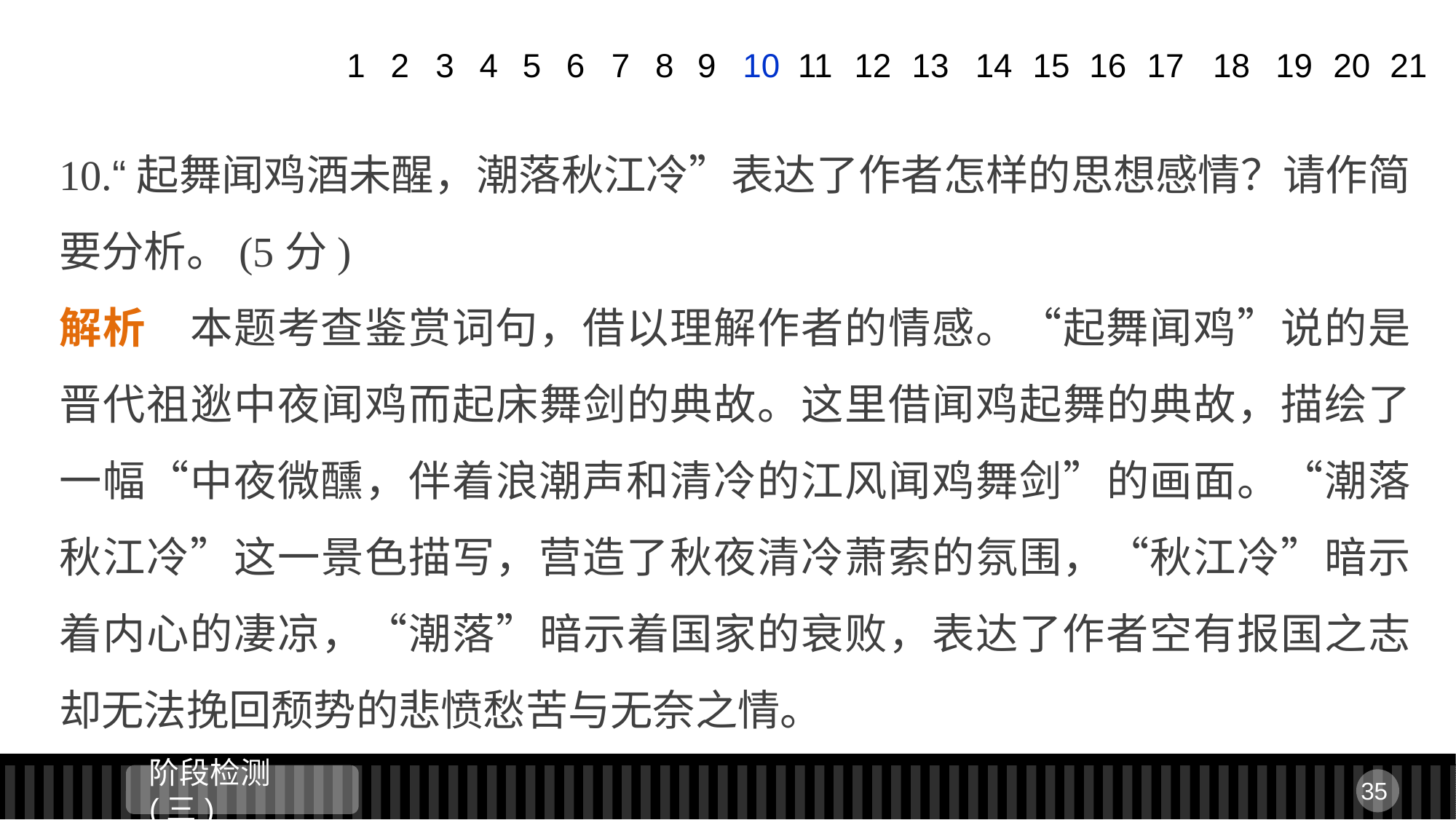

1
2
3
4
5
6
7
8
9
10
11
12
13
14
15
16
17
18
19
20
21
10.“起舞闻鸡酒未醒，潮落秋江冷”表达了作者怎样的思想感情？请作简要分析。(5分)
解析　本题考查鉴赏词句，借以理解作者的情感。“起舞闻鸡”说的是晋代祖逖中夜闻鸡而起床舞剑的典故。这里借闻鸡起舞的典故，描绘了一幅“中夜微醺，伴着浪潮声和清冷的江风闻鸡舞剑”的画面。“潮落秋江冷”这一景色描写，营造了秋夜清冷萧索的氛围，“秋江冷”暗示着内心的凄凉，“潮落”暗示着国家的衰败，表达了作者空有报国之志却无法挽回颓势的悲愤愁苦与无奈之情。